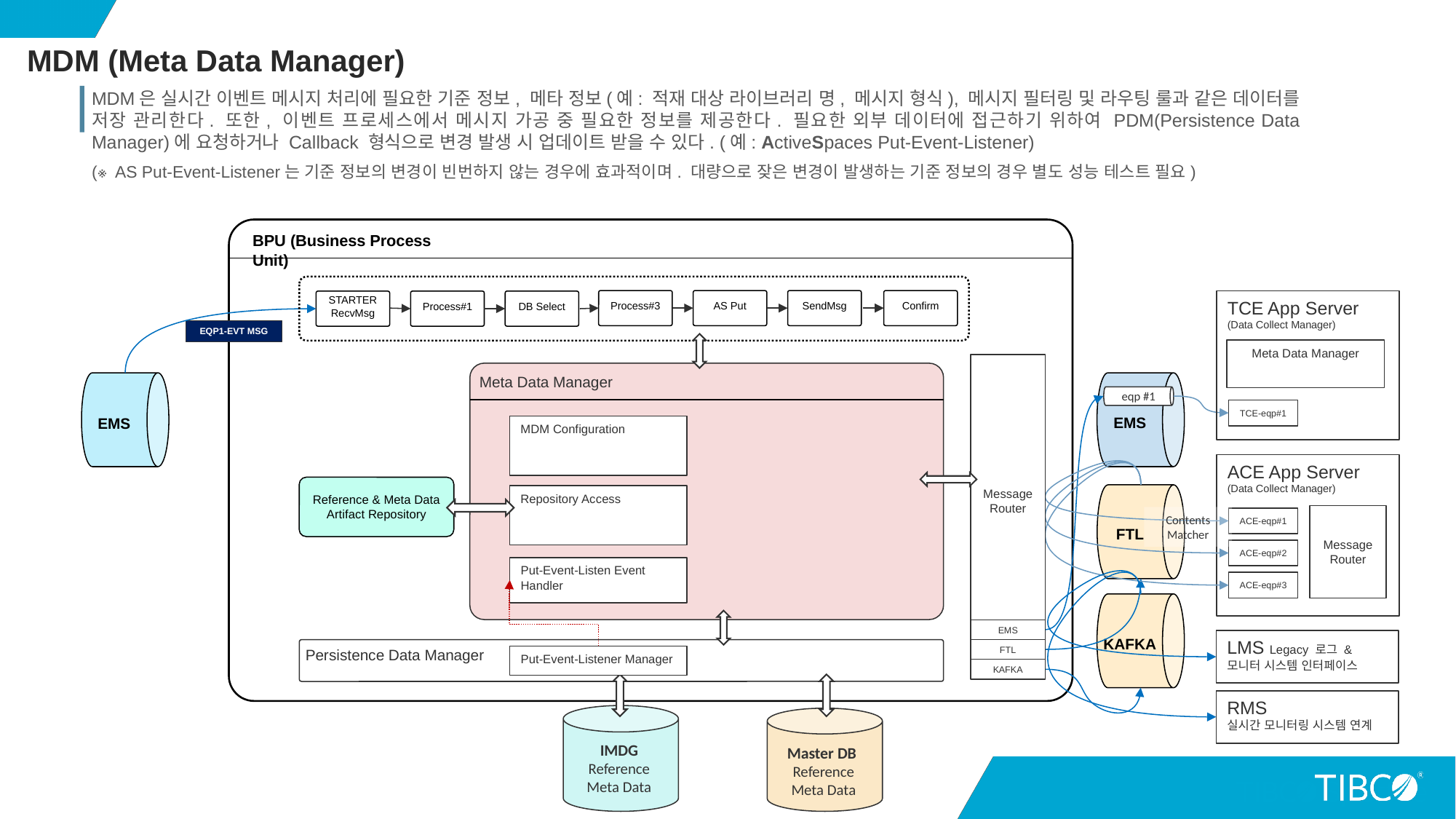

MDM (Meta Data Manager)
MDM은 실시간 이벤트 메시지 처리에 필요한 기준 정보, 메타 정보(예: 적재 대상 라이브러리 명, 메시지 형식), 메시지 필터링 및 라우팅 룰과 같은 데이터를 저장 관리한다. 또한, 이벤트 프로세스에서 메시지 가공 중 필요한 정보를 제공한다. 필요한 외부 데이터에 접근하기 위하여 PDM(Persistence Data Manager)에 요청하거나 Callback 형식으로 변경 발생 시 업데이트 받을 수 있다. (예: ActiveSpaces Put-Event-Listener)
(※ AS Put-Event-Listener는 기준 정보의 변경이 빈번하지 않는 경우에 효과적이며. 대량으로 잦은 변경이 발생하는 기준 정보의 경우 별도 성능 테스트 필요)

BPU (Business Process Unit)

SendMsg
Confirm
Process#3
AS Put
TCE App Server
(Data Collect Manager)
DB Select
STARTER
RecvMsg
Process#1
EQP1-EVT MSG

Meta Data Manager
Message
Router
EMS
FTL
KAFKA
Meta Data Manager

EMS

EMS

eqp #1
TCE-eqp#1
MDM Configuration

ACE App Server
(Data Collect Manager)

Reference & Meta Data
Artifact Repository

FTL
Repository Access
Message
Router
Contents
Matcher
ACE-eqp#1
ACE-eqp#2
Put-Event-Listen Event Handler

ACE-eqp#3

KAFKA

LMS Legacy 로그 & 모니터 시스템 인터페이스
Persistence Data Manager
Put-Event-Listener Manager

RMS
실시간 모니터링 시스템 연계

Master DB
Reference
Meta Data
IMDG
Reference
Meta Data